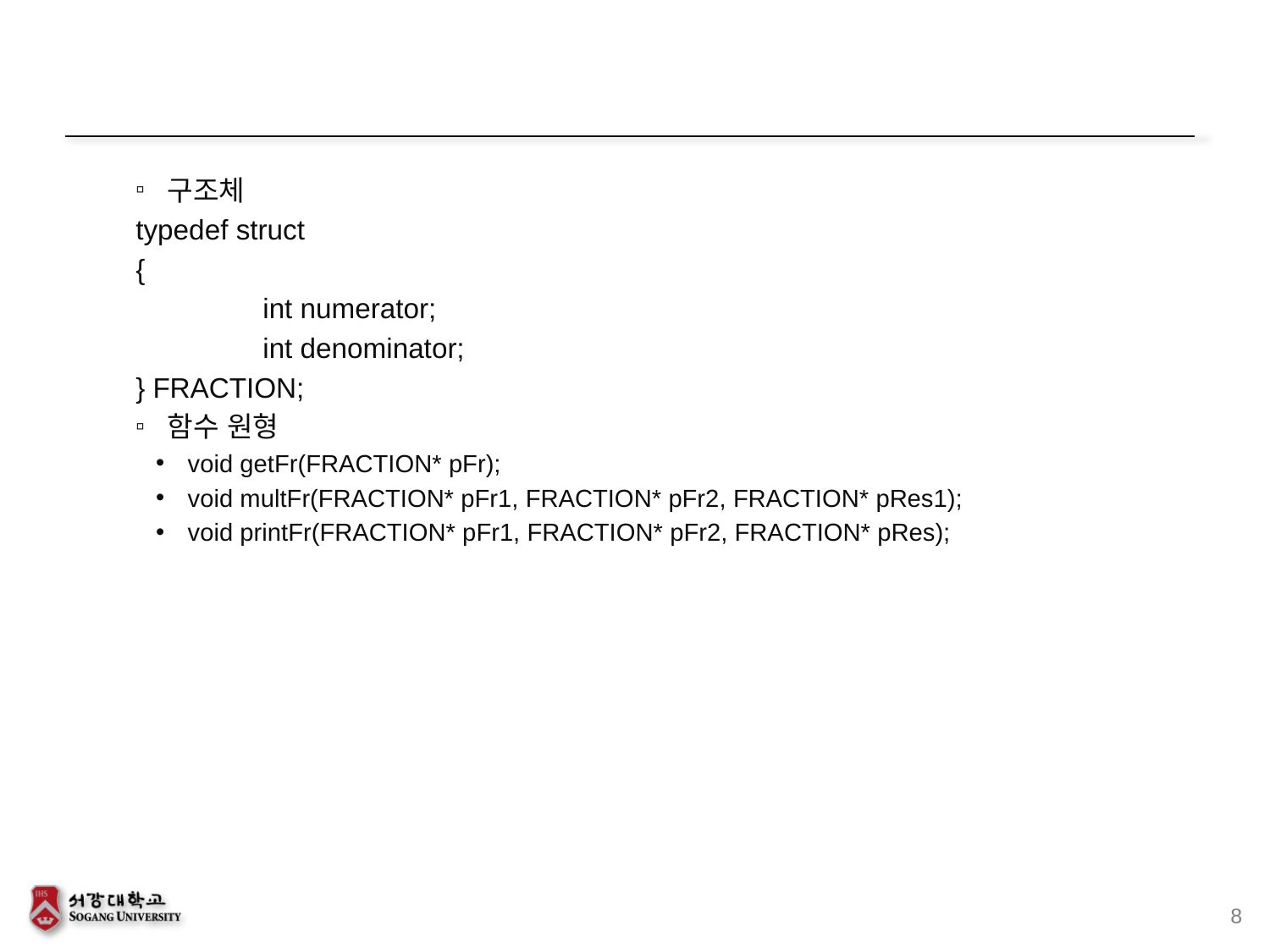

#
구조체
typedef struct
{
	int numerator;
	int denominator;
} FRACTION;
함수 원형
void getFr(FRACTION* pFr);
void multFr(FRACTION* pFr1, FRACTION* pFr2, FRACTION* pRes1);
void printFr(FRACTION* pFr1, FRACTION* pFr2, FRACTION* pRes);
8